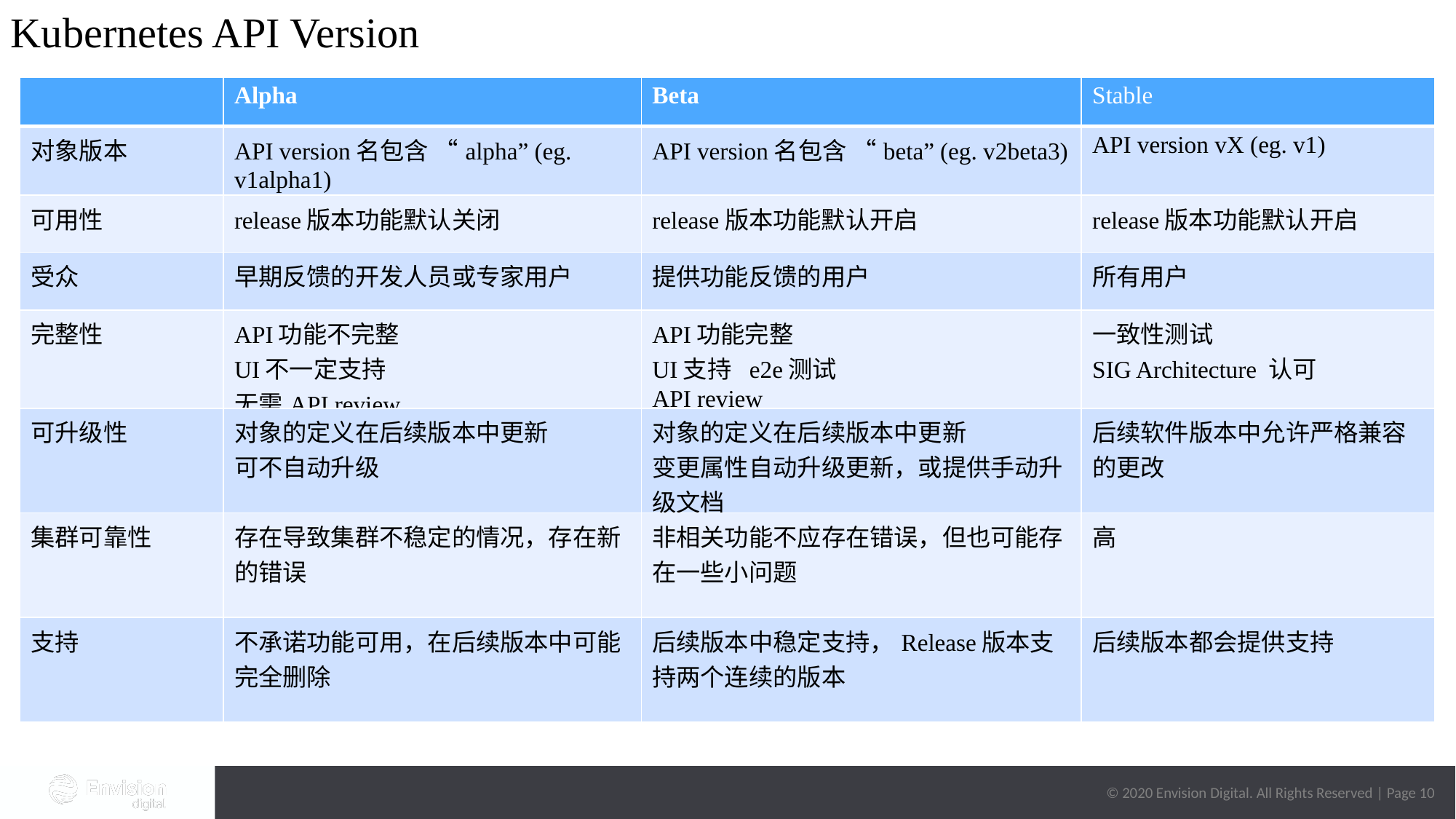

Kubernetes API Version
|  | Alpha | Beta | Stable |
| --- | --- | --- | --- |
| 对象版本 | API version名包含 “alpha” (eg. v1alpha1) | API version名包含 “beta” (eg. v2beta3) | API version vX (eg. v1) |
| 可用性 | release版本功能默认关闭 | release版本功能默认开启 | release版本功能默认开启 |
| 受众 | 早期反馈的开发人员或专家用户 | 提供功能反馈的用户 | 所有用户 |
| 完整性 | API功能不完整 UI不一定支持 无需API review | API功能完整 UI支持 e2e测试 API review | 一致性测试 SIG Architecture 认可 |
| 可升级性 | 对象的定义在后续版本中更新 可不自动升级 | 对象的定义在后续版本中更新 变更属性自动升级更新，或提供手动升级文档 | 后续软件版本中允许严格兼容的更改 |
| 集群可靠性 | 存在导致集群不稳定的情况，存在新的错误 | 非相关功能不应存在错误，但也可能存在一些小问题 | 高 |
| 支持 | 不承诺功能可用，在后续版本中可能完全删除 | 后续版本中稳定支持，Release版本支持两个连续的版本 | 后续版本都会提供支持 |